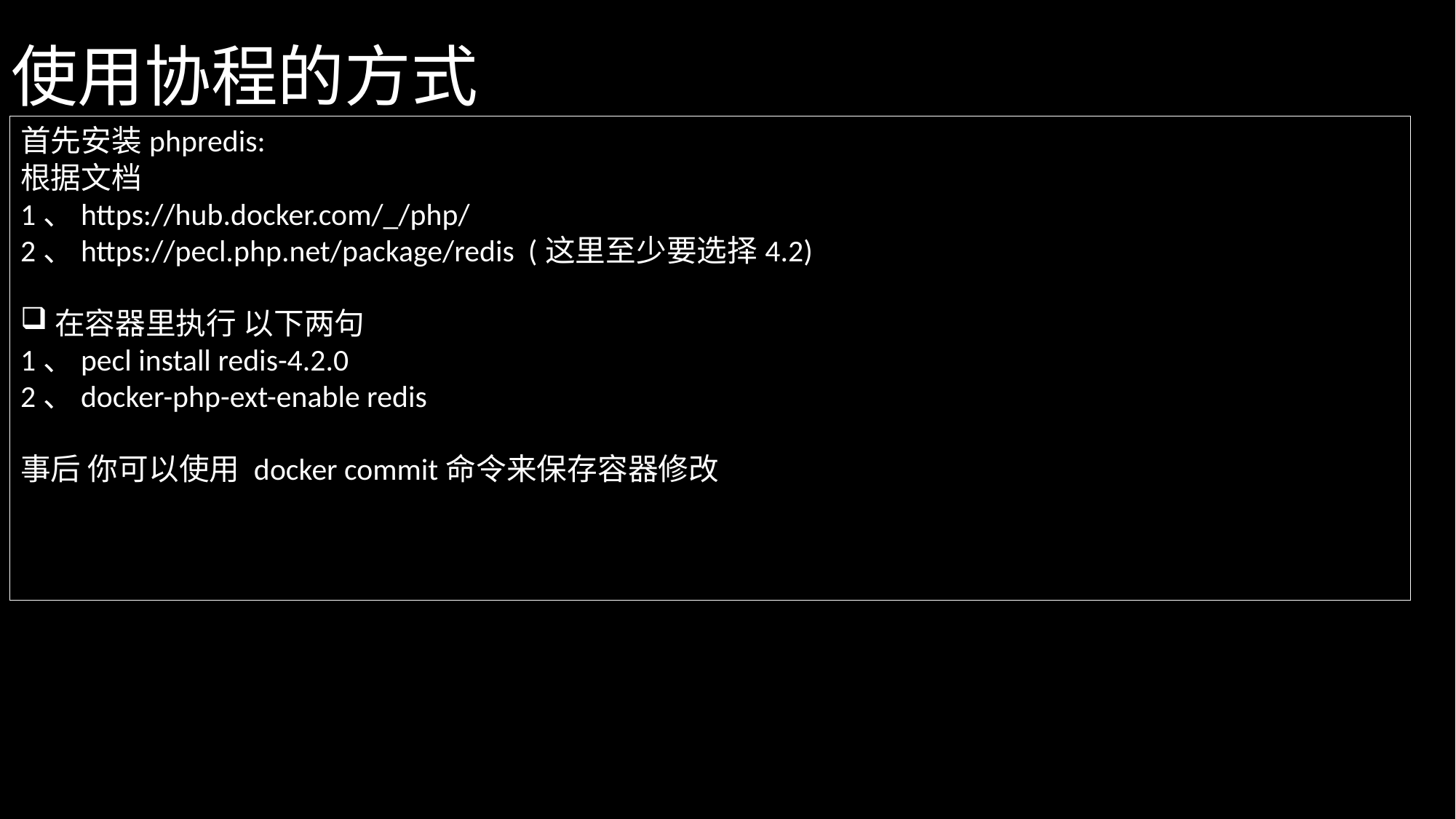

# 使用协程的方式
首先安装phpredis:
根据文档
1、https://hub.docker.com/_/php/
2、https://pecl.php.net/package/redis  (这里至少要选择4.2)

在容器里执行 以下两句
1、pecl install redis-4.2.0
2、docker-php-ext-enable redis

事后 你可以使用 docker commit命令来保存容器修改